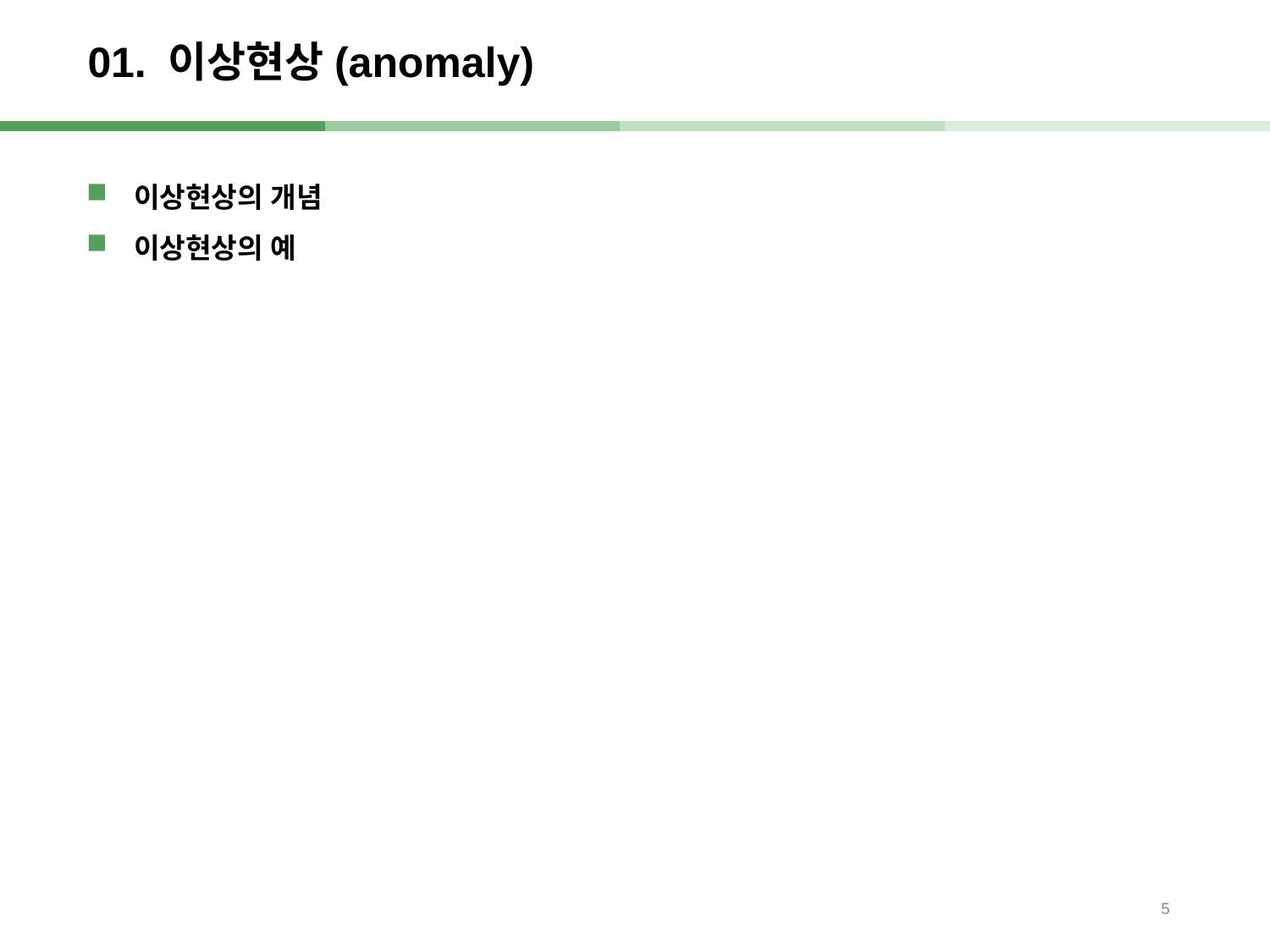

# 01. 이상현상(anomaly)
이상현상의 개념
이상현상의 예

5